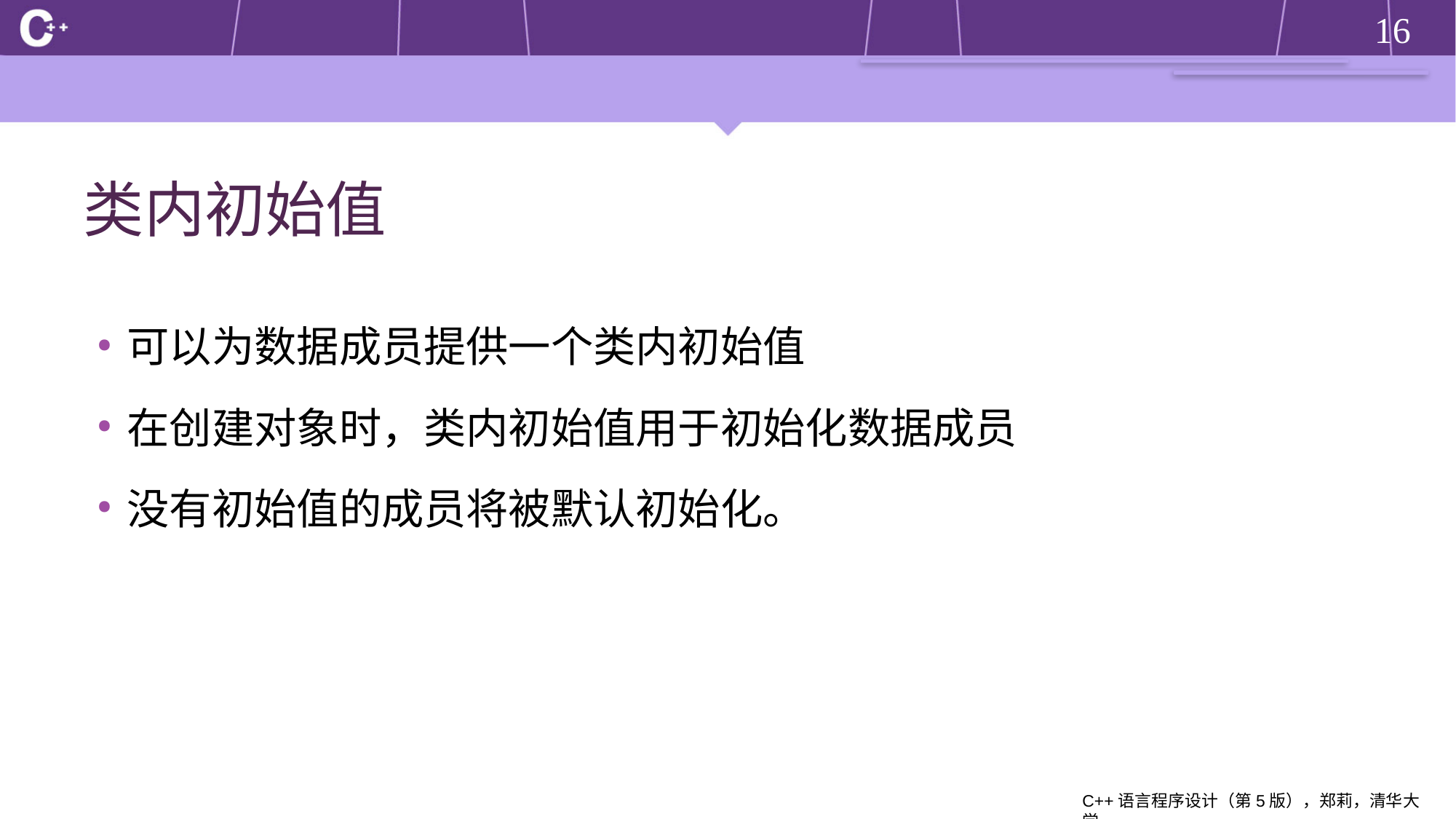

# 类内初始值
可以为数据成员提供一个类内初始值
在创建对象时，类内初始值用于初始化数据成员
没有初始值的成员将被默认初始化。